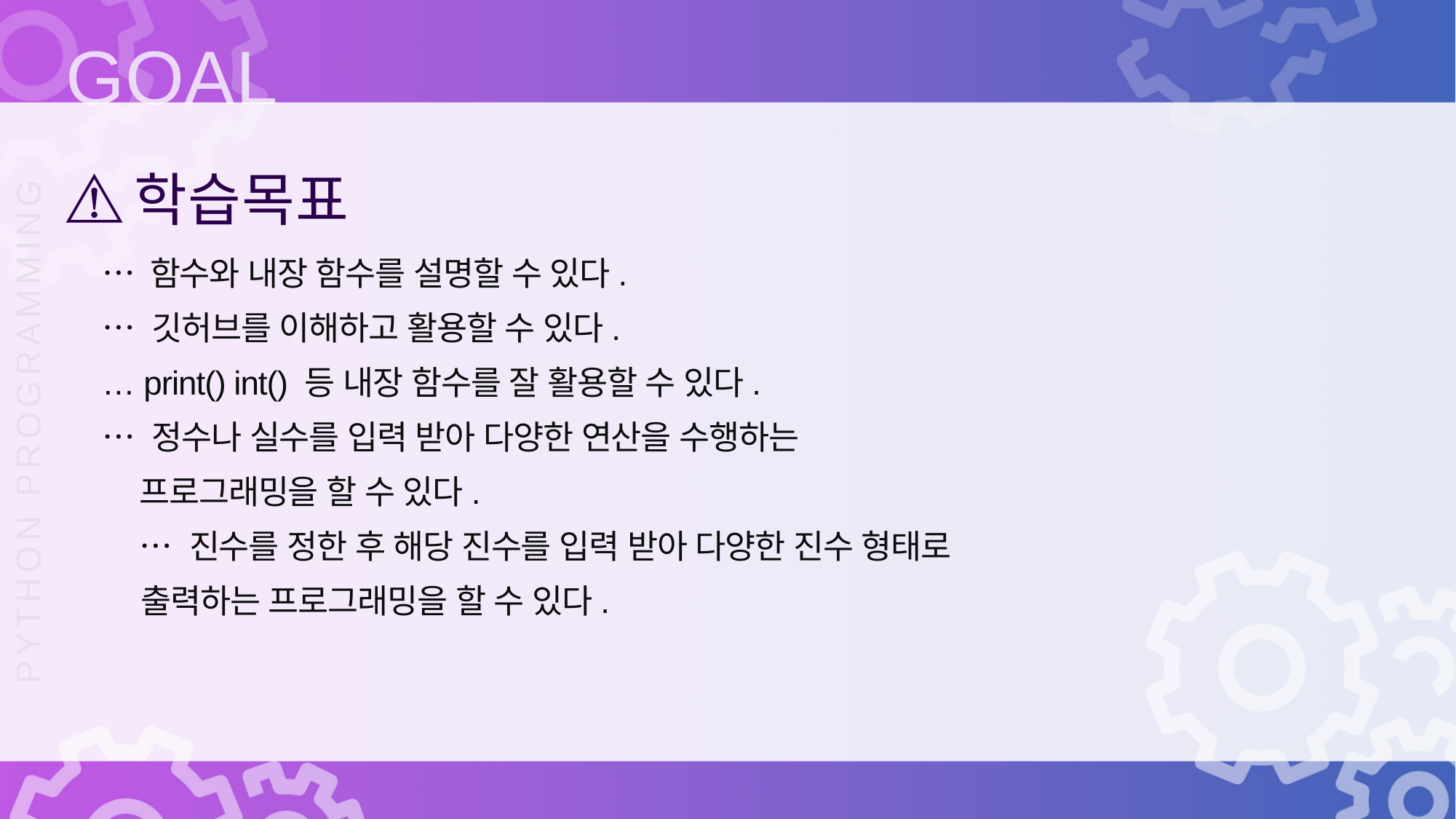

학습목표
… 함수와 내장 함수를 설명할 수 있다.
… 깃허브를 이해하고 활용할 수 있다.
… print() int() 등 내장 함수를 잘 활용할 수 있다.
… 정수나 실수를 입력 받아 다양한 연산을 수행하는
프로그래밍을 할 수 있다.
… 진수를 정한 후 해당 진수를 입력 받아 다양한 진수 형태로
출력하는 프로그래밍을 할 수 있다.